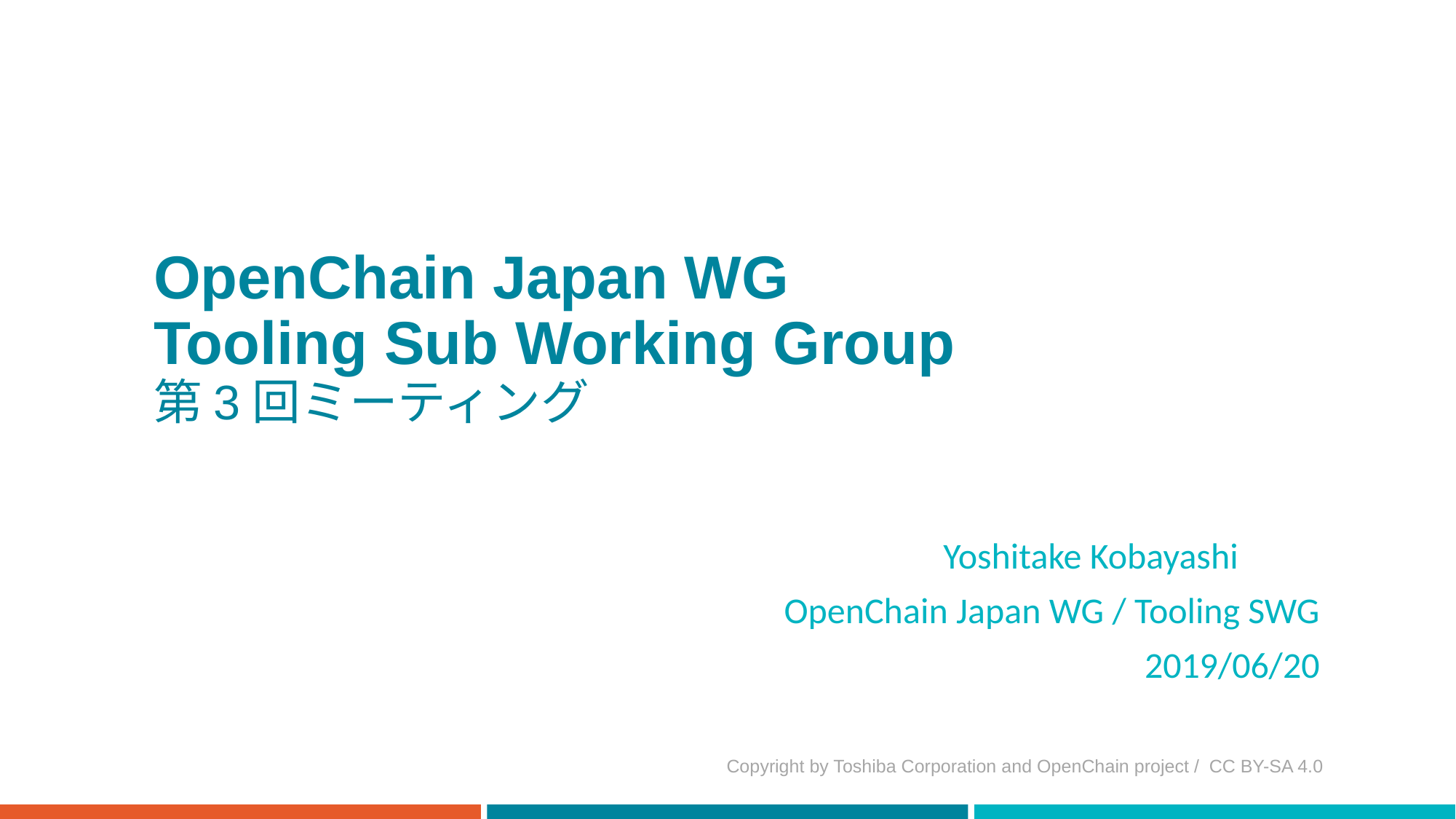

# OpenChain Japan WG Tooling Sub Working Group 第3回ミーティング
Yoshitake Kobayashi
OpenChain Japan WG / Tooling SWG
2019/06/20
Copyright by Toshiba Corporation and OpenChain project /  CC BY-SA 4.0